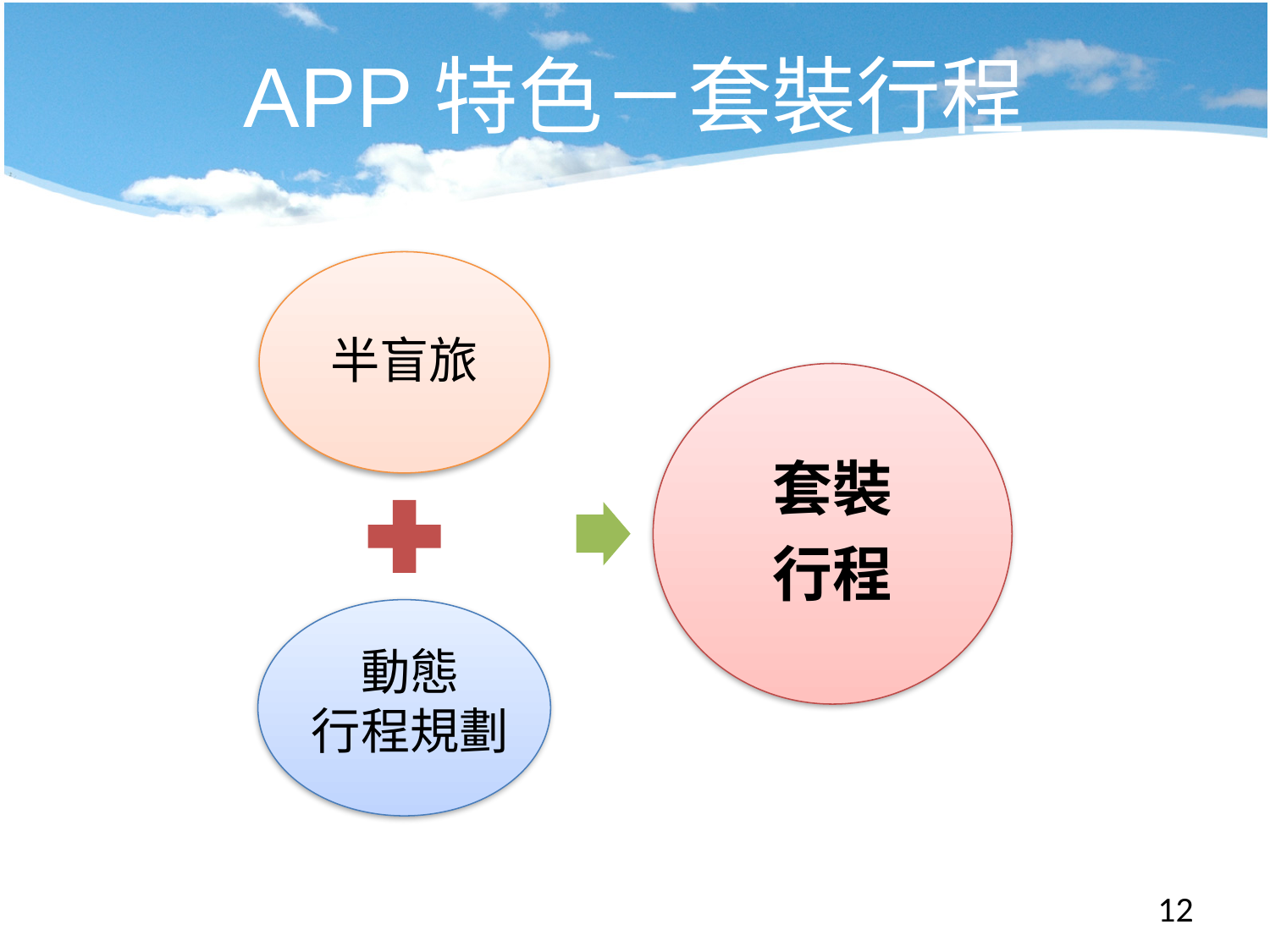

# APP特色－套裝行程
半盲旅

套裝
行程
動態
行程規劃
12